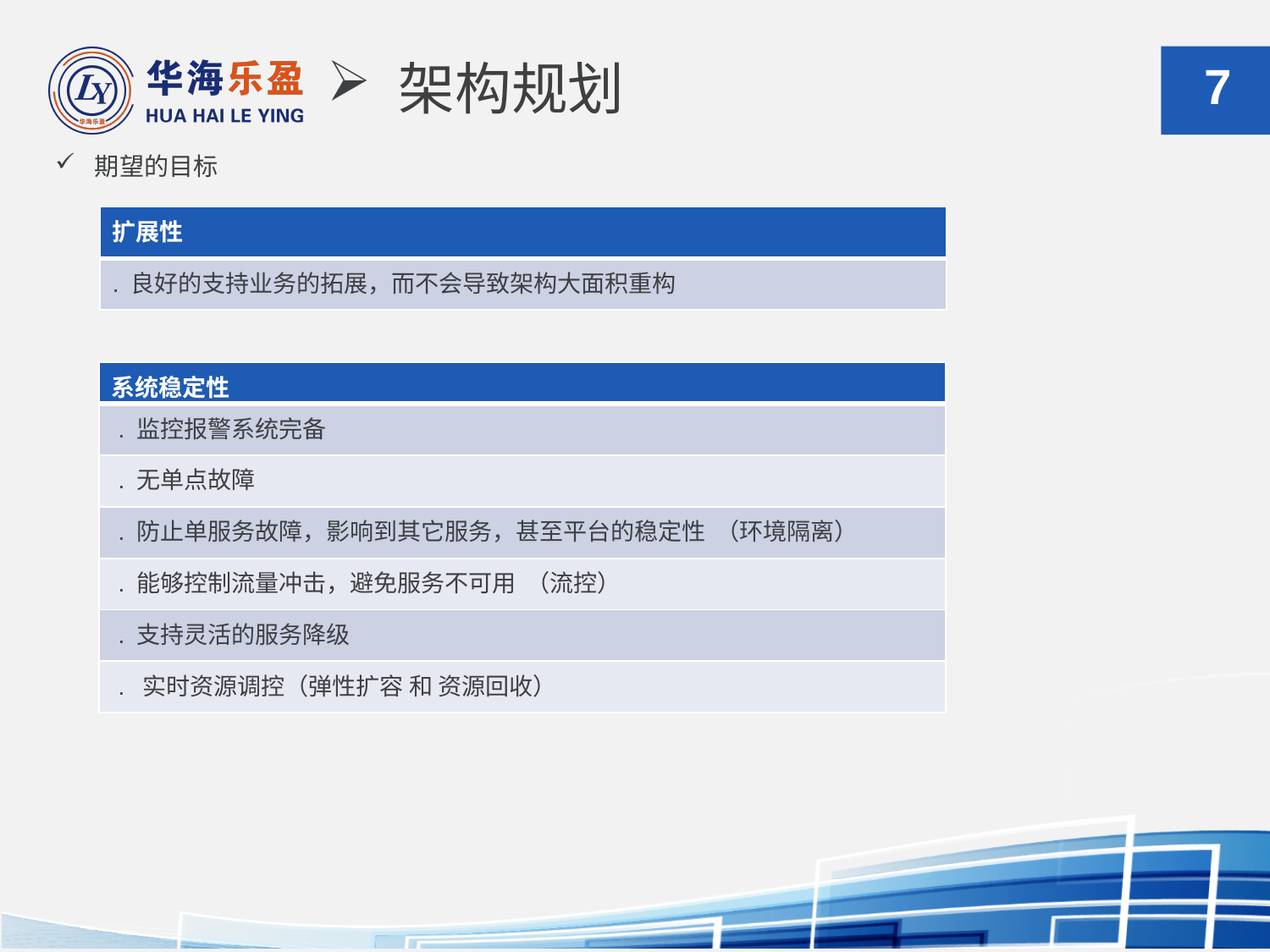

# 架构规划
7
期望的目标
| 扩展性 |
| --- |
| . 良好的支持业务的拓展，而不会导致架构大面积重构 |
| 系统稳定性 |
| --- |
| . 监控报警系统完备 |
| . 无单点故障 |
| . 防止单服务故障，影响到其它服务，甚至平台的稳定性 （环境隔离） |
| . 能够控制流量冲击，避免服务不可用 （流控） |
| . 支持灵活的服务降级 |
| . 实时资源调控（弹性扩容 和 资源回收） |